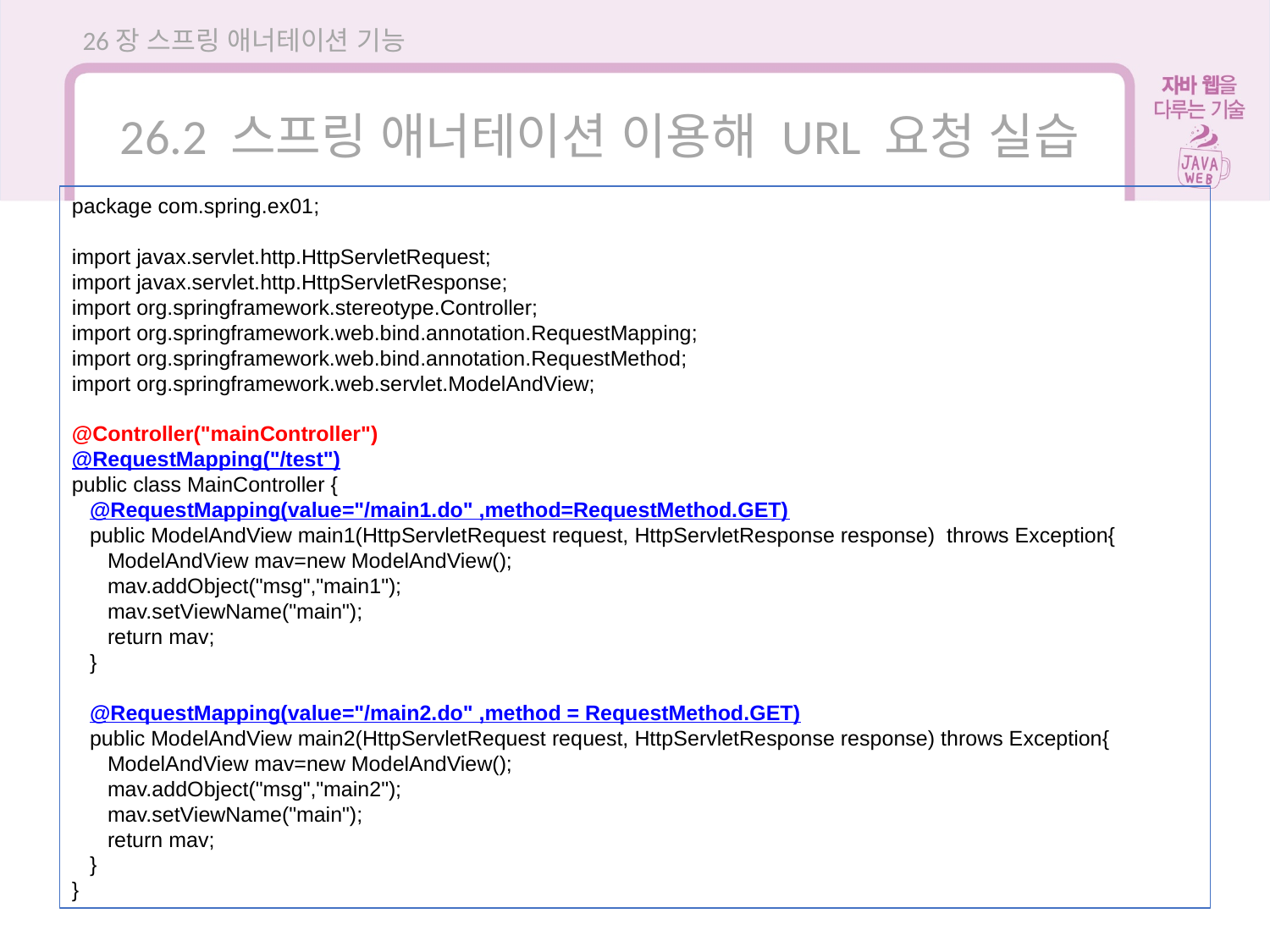

26장 스프링 애너테이션 기능
26.2 스프링 애너테이션 이용해 URL 요청 실습
package com.spring.ex01;

import javax.servlet.http.HttpServletRequest;
import javax.servlet.http.HttpServletResponse;
import org.springframework.stereotype.Controller;
import org.springframework.web.bind.annotation.RequestMapping;
import org.springframework.web.bind.annotation.RequestMethod;
import org.springframework.web.servlet.ModelAndView;

@Controller("mainController")
@RequestMapping("/test")
public class MainController {
   @RequestMapping(value="/main1.do" ,method=RequestMethod.GET)
   public ModelAndView main1(HttpServletRequest request, HttpServletResponse response)  throws Exception{
      ModelAndView mav=new ModelAndView();
      mav.addObject("msg","main1");
      mav.setViewName("main");
      return mav;
   }

   @RequestMapping(value="/main2.do" ,method = RequestMethod.GET)
   public ModelAndView main2(HttpServletRequest request, HttpServletResponse response) throws Exception{
      ModelAndView mav=new ModelAndView();
      mav.addObject("msg","main2");
      mav.setViewName("main");
      return mav;
   }
}